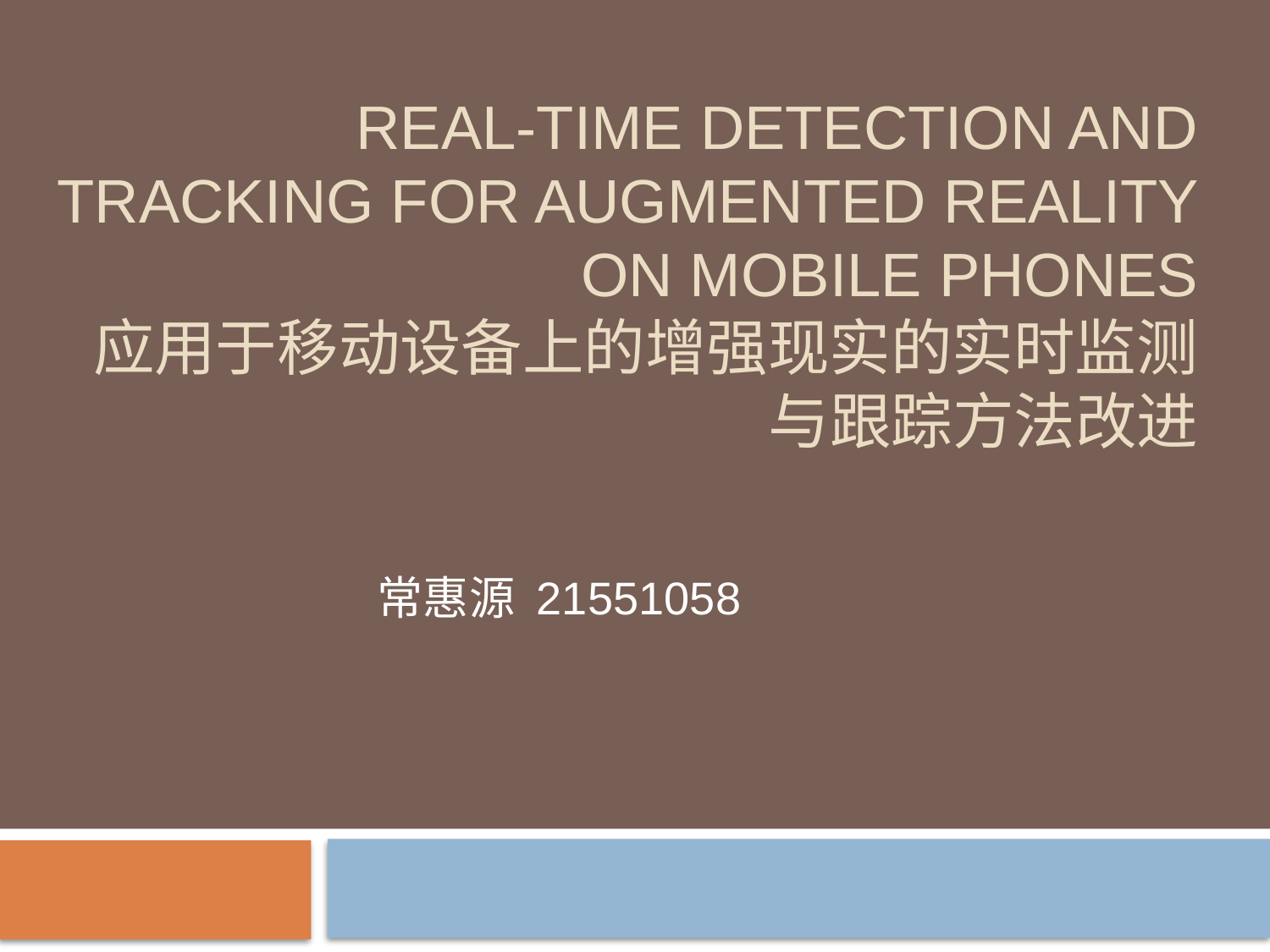

# Real-Time Detection and Tracking for Augmented Reality on Mobile Phones 应用于移动设备上的增强现实的实时监测与跟踪方法改进
常惠源 21551058